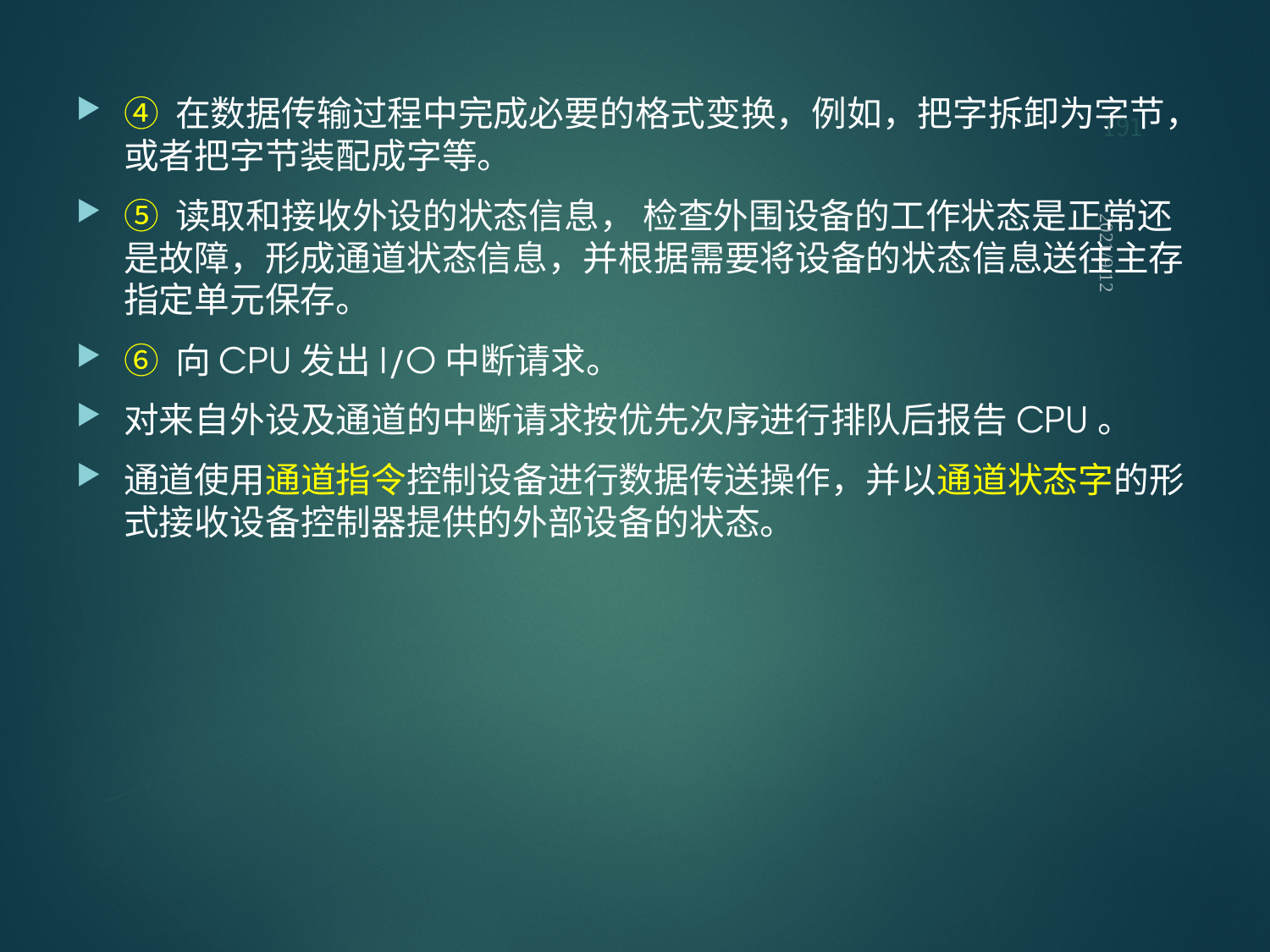

191
④ 在数据传输过程中完成必要的格式变换，例如，把字拆卸为字节，或者把字节装配成字等。
⑤ 读取和接收外设的状态信息， 检查外围设备的工作状态是正常还是故障，形成通道状态信息，并根据需要将设备的状态信息送往主存指定单元保存。
⑥ 向CPU发出I/O中断请求。
对来自外设及通道的中断请求按优先次序进行排队后报告CPU。
通道使用通道指令控制设备进行数据传送操作，并以通道状态字的形式接收设备控制器提供的外部设备的状态。
2021/9/12